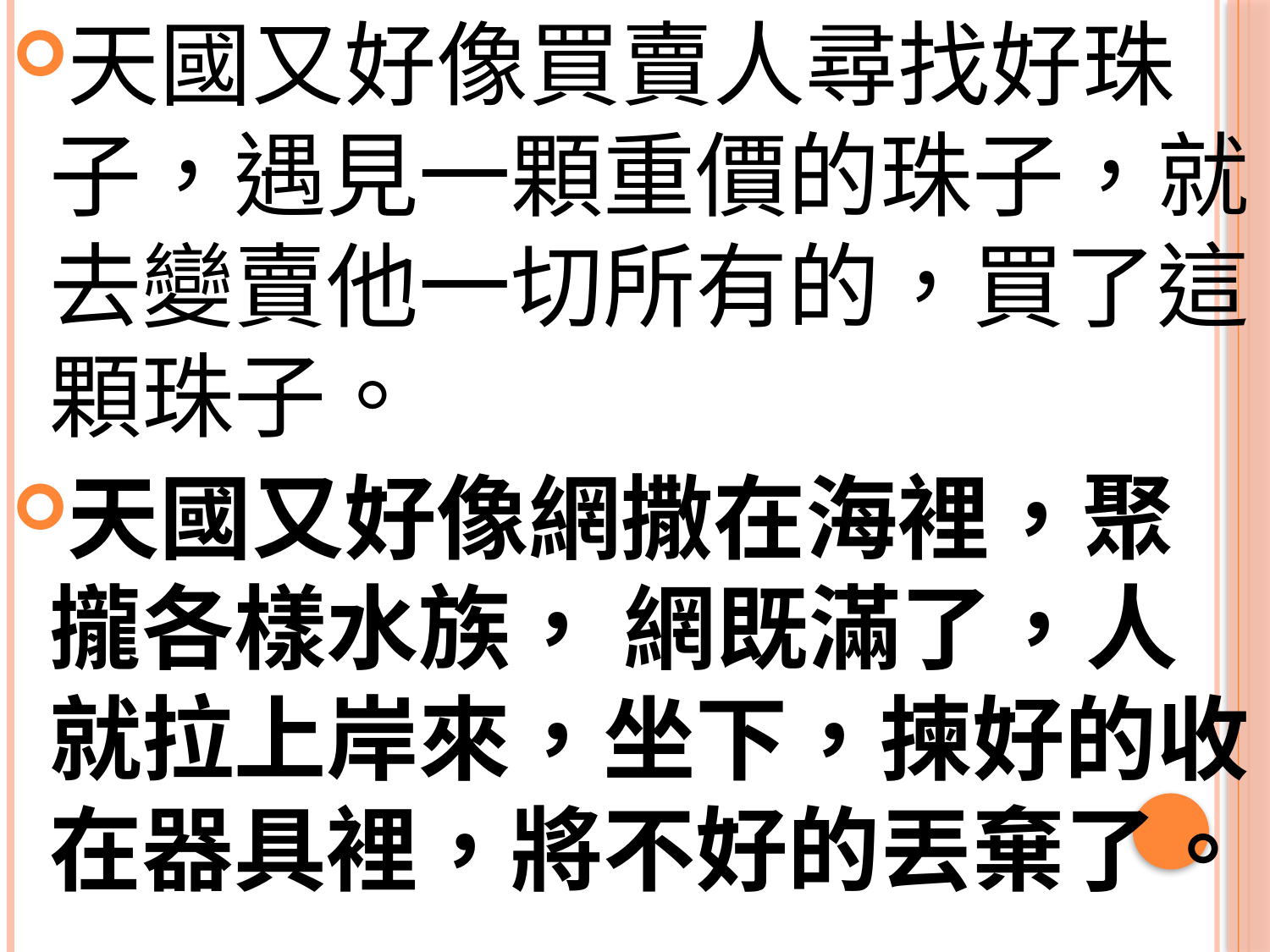

天國又好像買賣人尋找好珠子，遇見一顆重價的珠子，就去變賣他一切所有的，買了這顆珠子。
天國又好像網撒在海裡，聚攏各樣水族， 網既滿了，人就拉上岸來，坐下，揀好的收在器具裡，將不好的丟棄了。